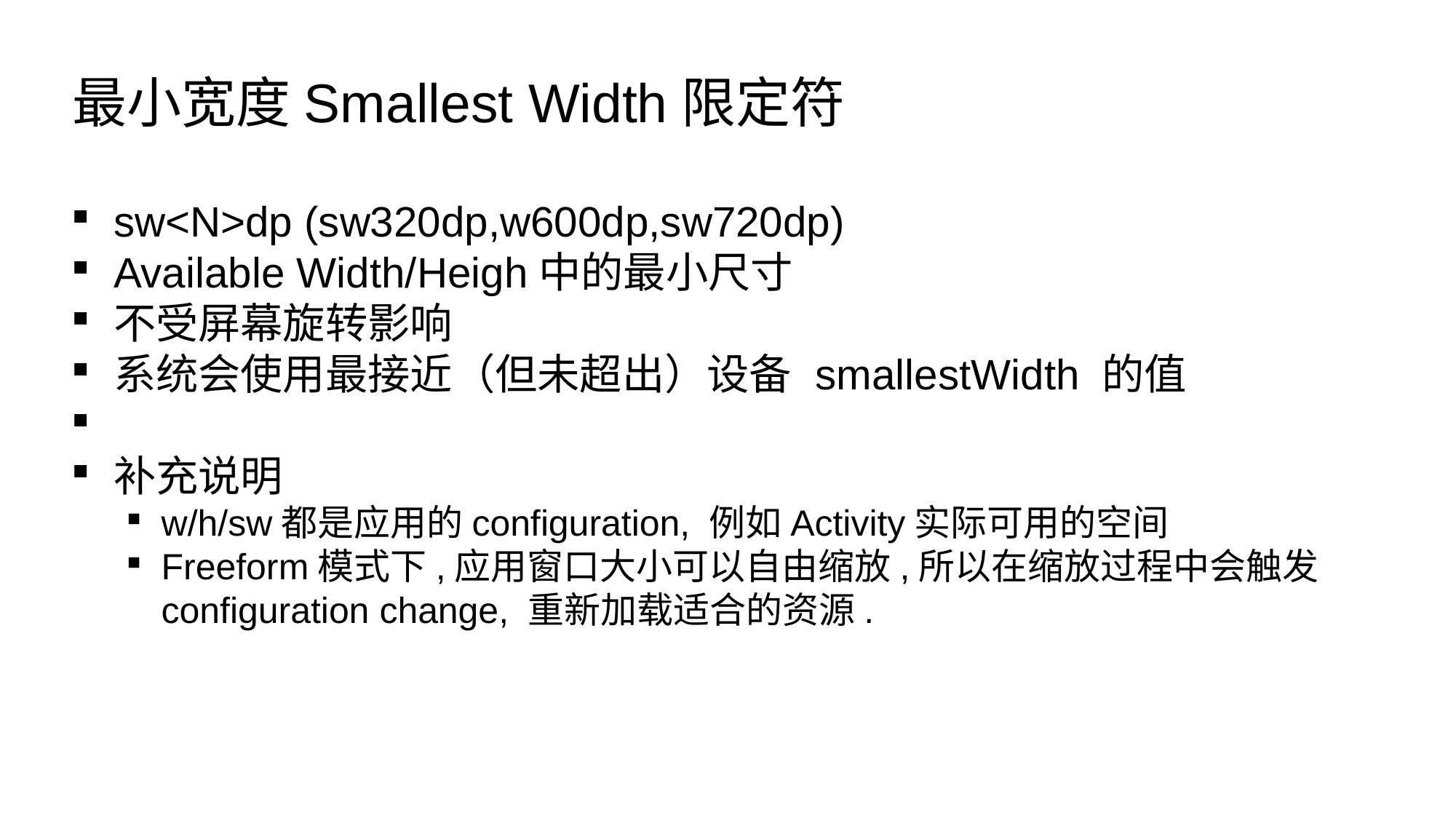

最小宽度Smallest Width限定符
sw<N>dp (sw320dp,w600dp,sw720dp)
Available Width/Heigh中的最小尺寸
不受屏幕旋转影响
系统会使用最接近（但未超出）设备 smallestWidth 的值

补充说明
w/h/sw都是应用的configuration, 例如Activity实际可用的空间
Freeform模式下,应用窗口大小可以自由缩放,所以在缩放过程中会触发configuration change, 重新加载适合的资源.